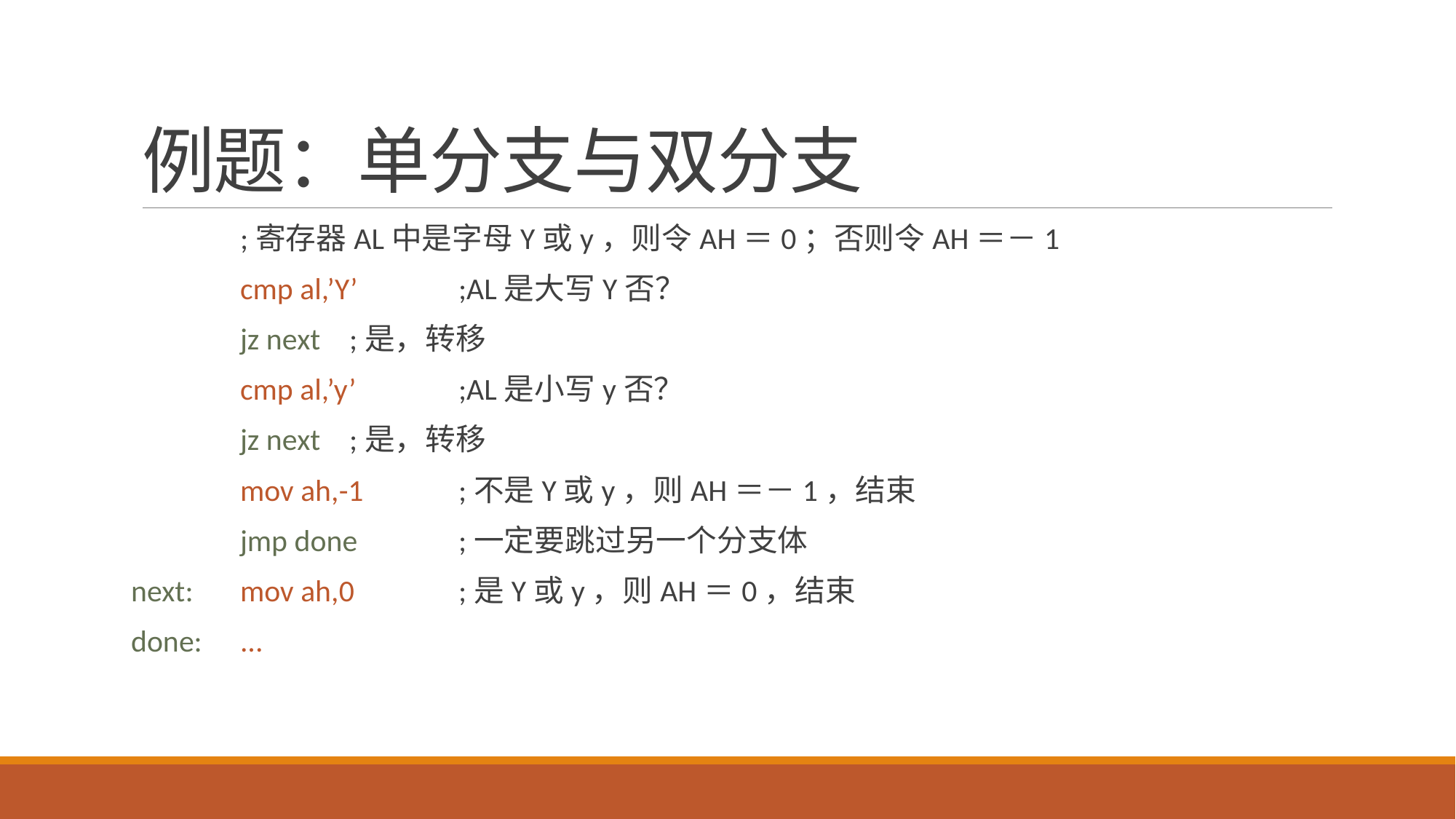

# 例题：单分支与双分支
	;寄存器AL中是字母Y或y，则令AH＝0；否则令AH＝－1
	cmp al,’Y’	;AL是大写Y否？
	jz next	;是，转移
	cmp al,’y’ 	;AL是小写y否？
	jz next	;是，转移
	mov ah,-1	;不是Y或y，则AH＝－1，结束
	jmp done	;一定要跳过另一个分支体
next:	mov ah,0	;是Y或y，则AH＝0，结束
done:	...